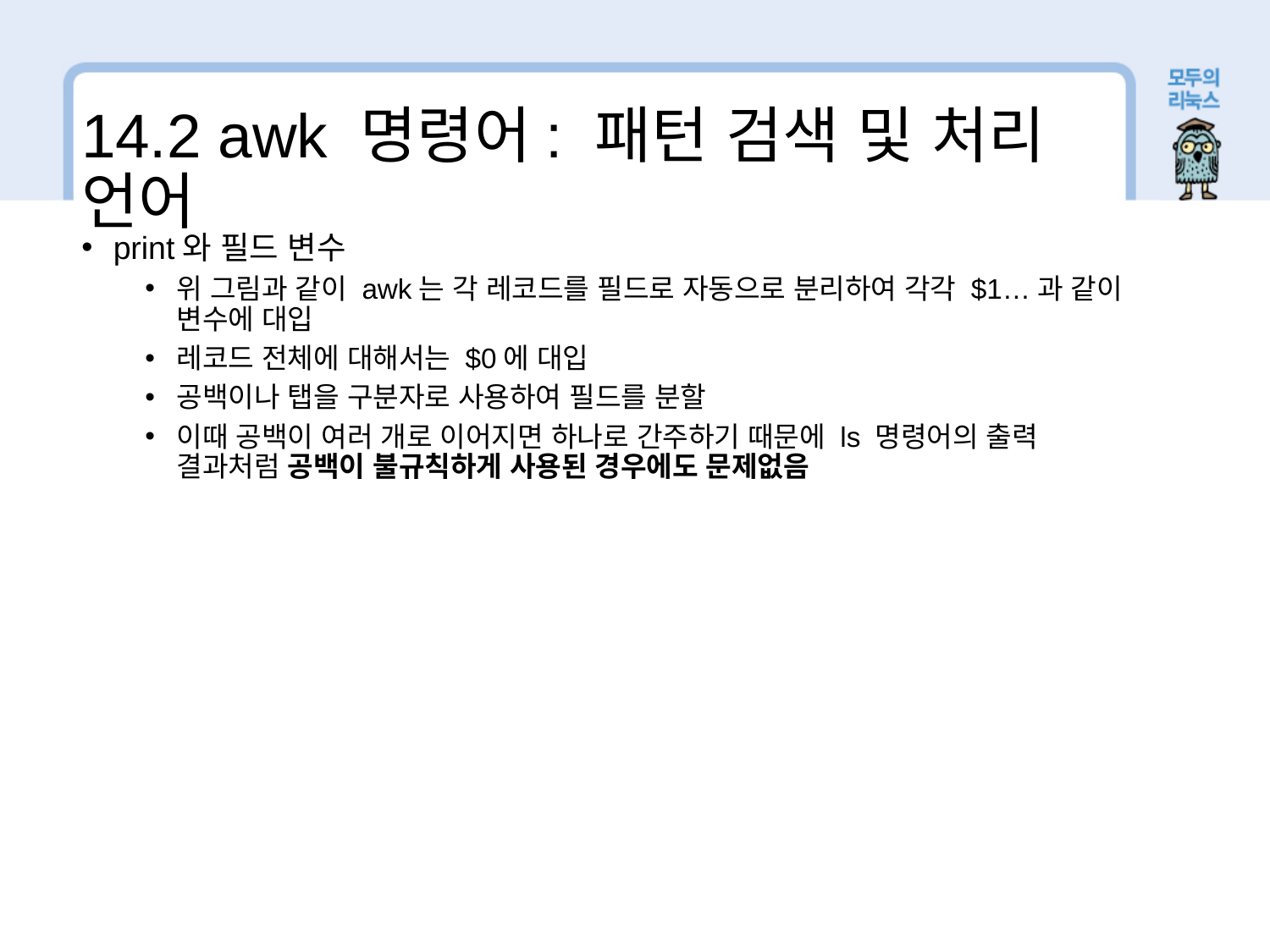

14.2 awk 명령어: 패턴 검색 및 처리 언어
print와 필드 변수
위 그림과 같이 awk는 각 레코드를 필드로 자동으로 분리하여 각각 $1…과 같이 변수에 대입
레코드 전체에 대해서는 $0에 대입
공백이나 탭을 구분자로 사용하여 필드를 분할
이때 공백이 여러 개로 이어지면 하나로 간주하기 때문에 ls 명령어의 출력 결과처럼 공백이 불규칙하게 사용된 경우에도 문제없음